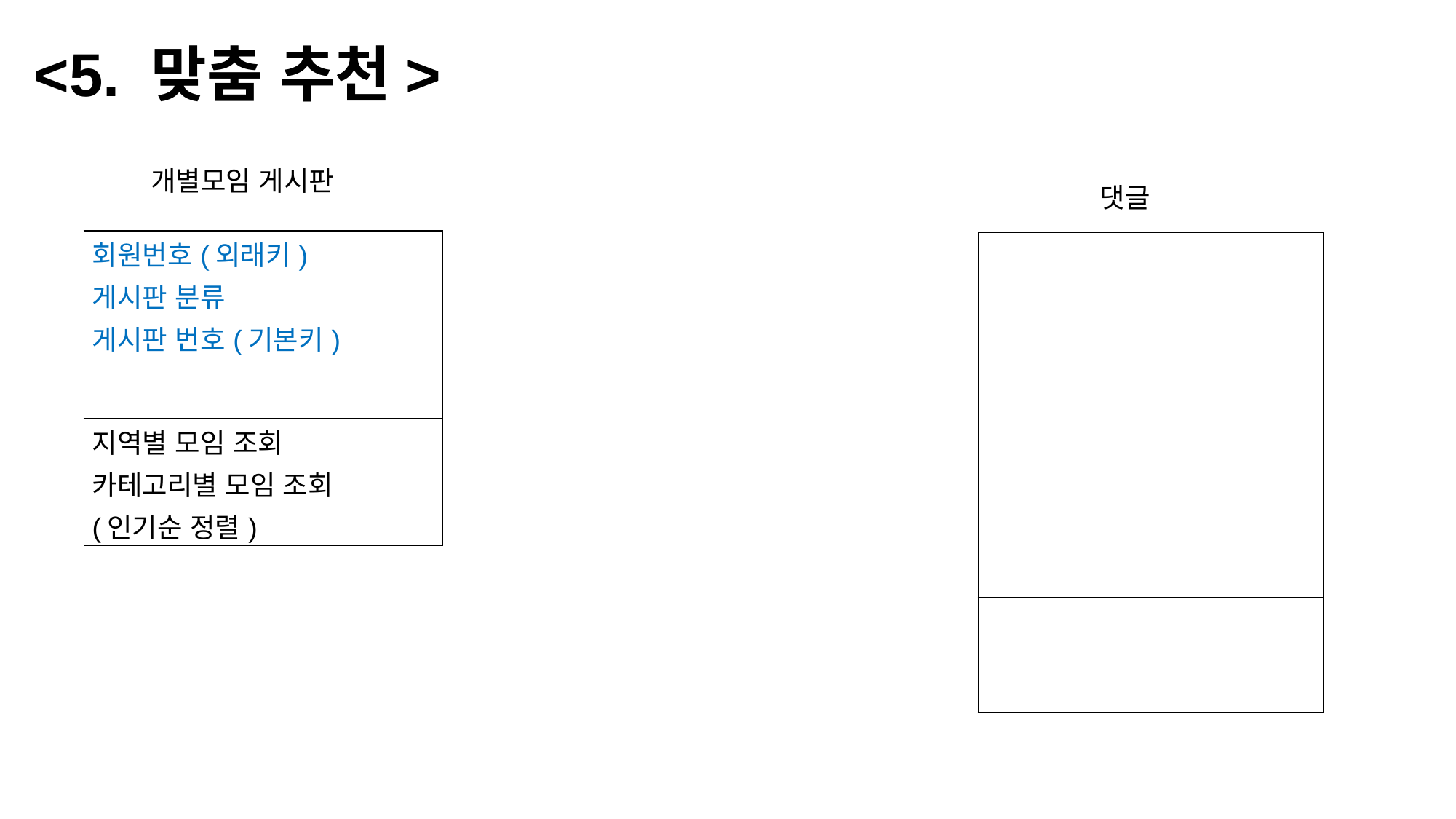

# <5. 맞춤 추천>
개별모임 게시판
 댓글
| 회원번호(외래키) 게시판 분류 게시판 번호(기본키) |
| --- |
| 지역별 모임 조회 카테고리별 모임 조회 (인기순 정렬) |
|  |
| --- |
|  |